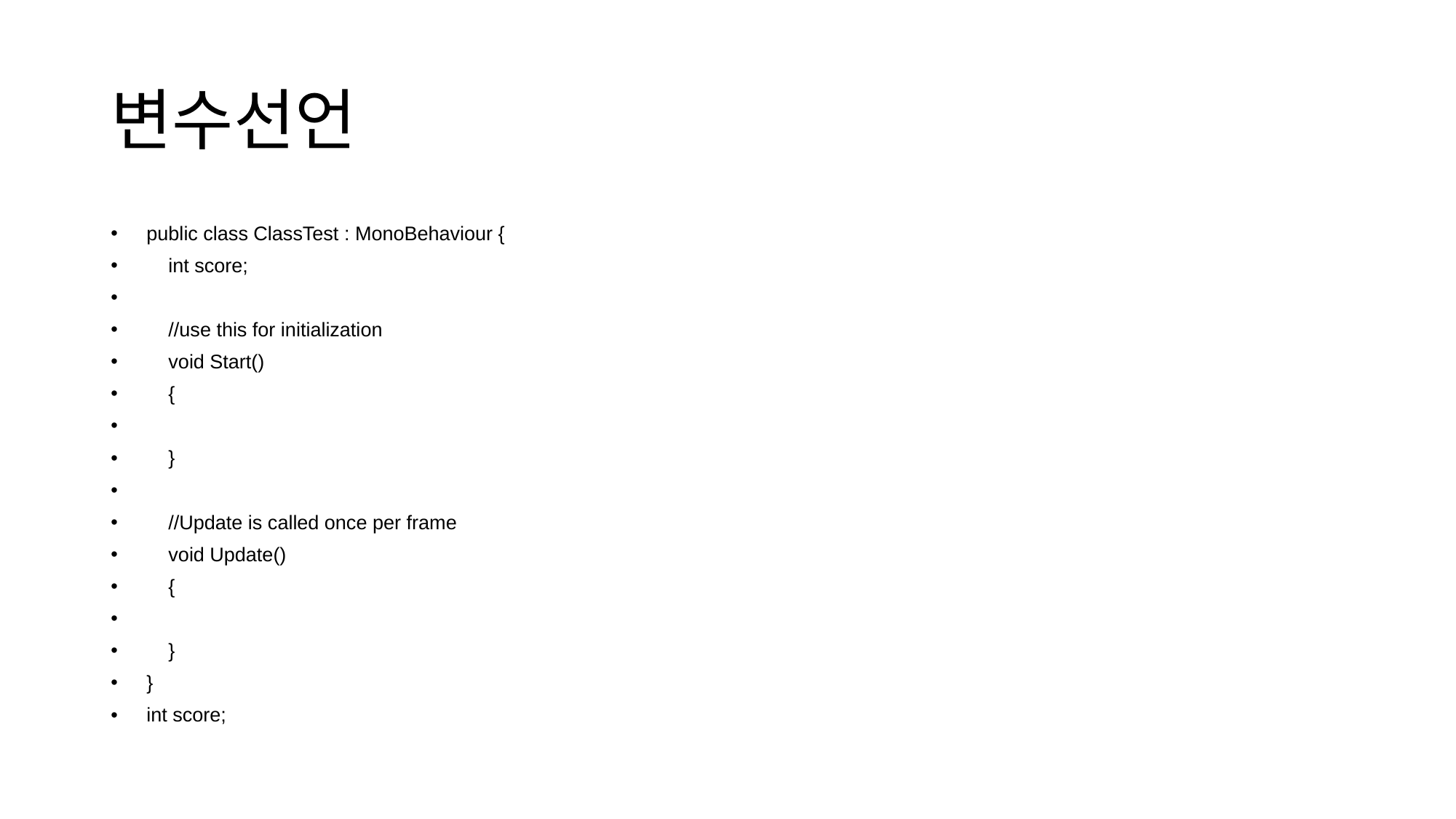

# 변수선언
public class ClassTest : MonoBehaviour {
    int score;

    //use this for initialization
    void Start()
    {

    }

    //Update is called once per frame
    void Update()
    {

    }
}
int score;